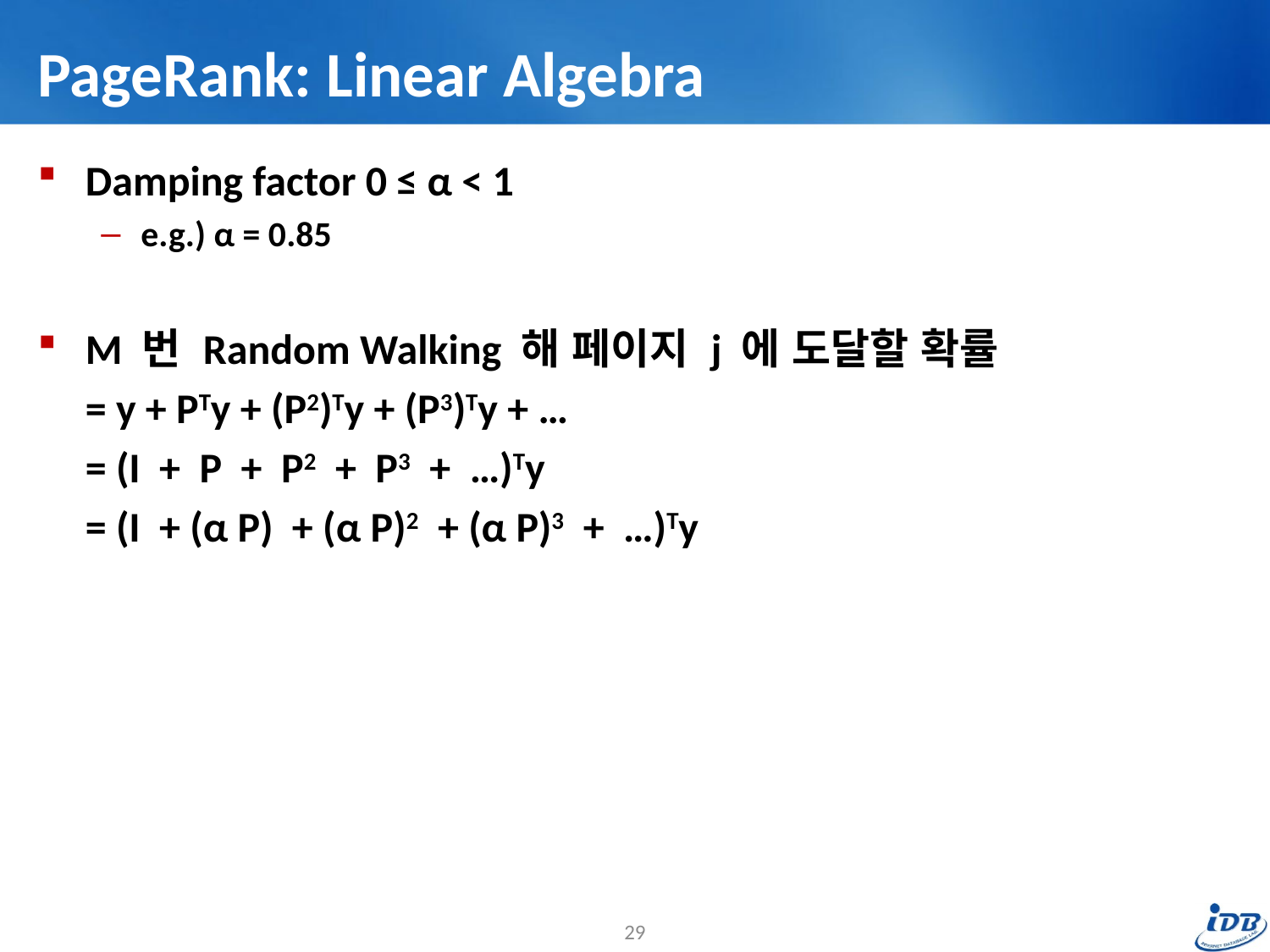

# PageRank: Linear Algebra
Damping factor 0 ≤ α < 1
e.g.) α = 0.85

M 번 Random Walking 해 페이지 j 에 도달할 확률
     = y + PTy + (P2)Ty + (P3)Ty + …
     = (I  +  P  +  P2  +  P3  +  …)Ty
     = (I  + (α P)  + (α P)2  + (α P)3  +  …)Ty
29